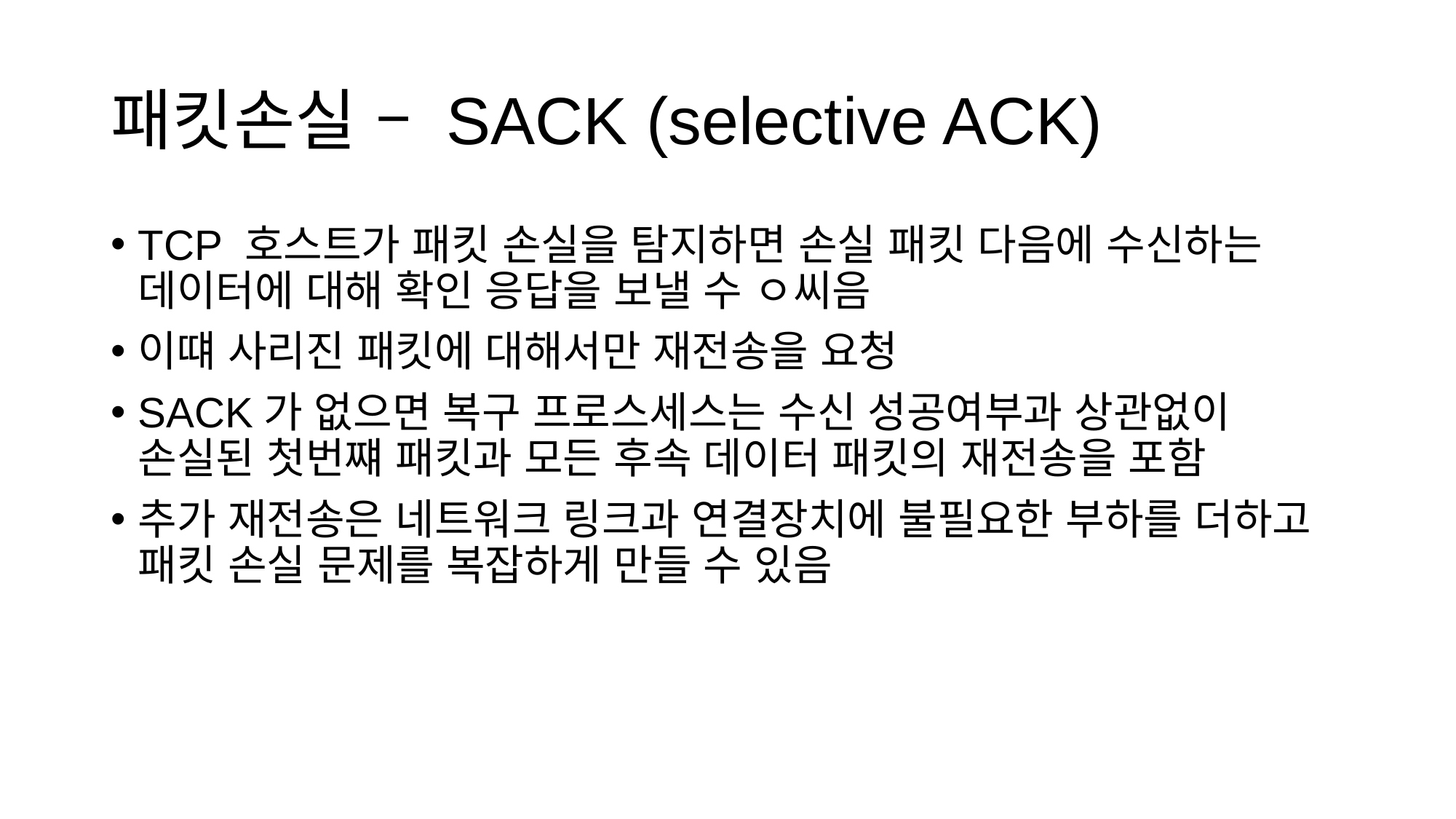

# 패킷손실 – SACK (selective ACK)
TCP 호스트가 패킷 손실을 탐지하면 손실 패킷 다음에 수신하는 데이터에 대해 확인 응답을 보낼 수 ㅇ씨음
이떄 사리진 패킷에 대해서만 재전송을 요청
SACK가 없으면 복구 프로스세스는 수신 성공여부과 상관없이 손실된 첫번쨰 패킷과 모든 후속 데이터 패킷의 재전송을 포함
추가 재전송은 네트워크 링크과 연결장치에 불필요한 부하를 더하고 패킷 손실 문제를 복잡하게 만들 수 있음